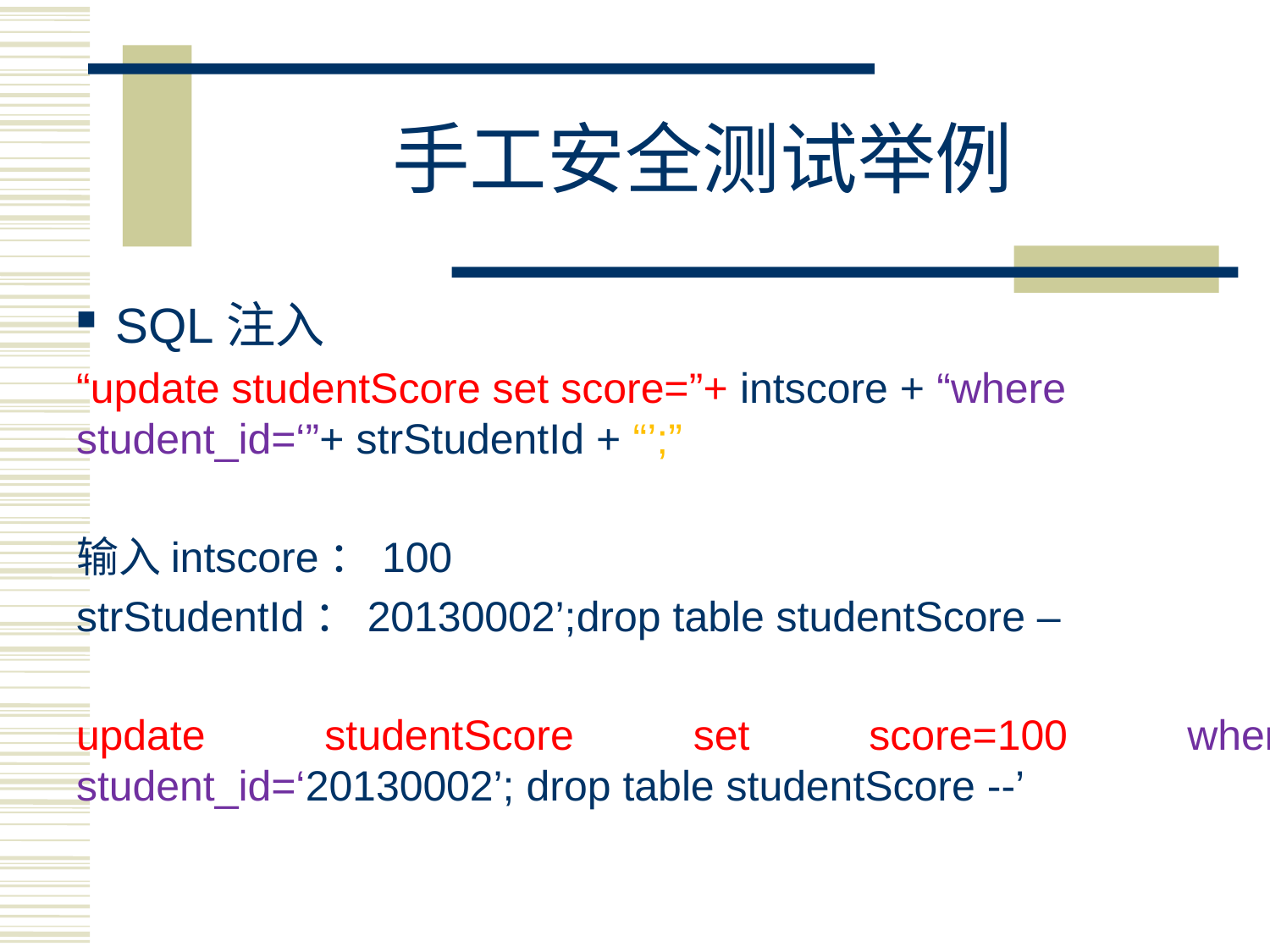

# 手工安全测试举例
SQL注入
“update studentScore set score=”+ intscore + “where student_id=‘”+ strStudentId + “’;”

输入intscore：100
strStudentId：20130002’;drop table studentScore –

update studentScore set score=100 where student_id=‘20130002’; drop table studentScore --’